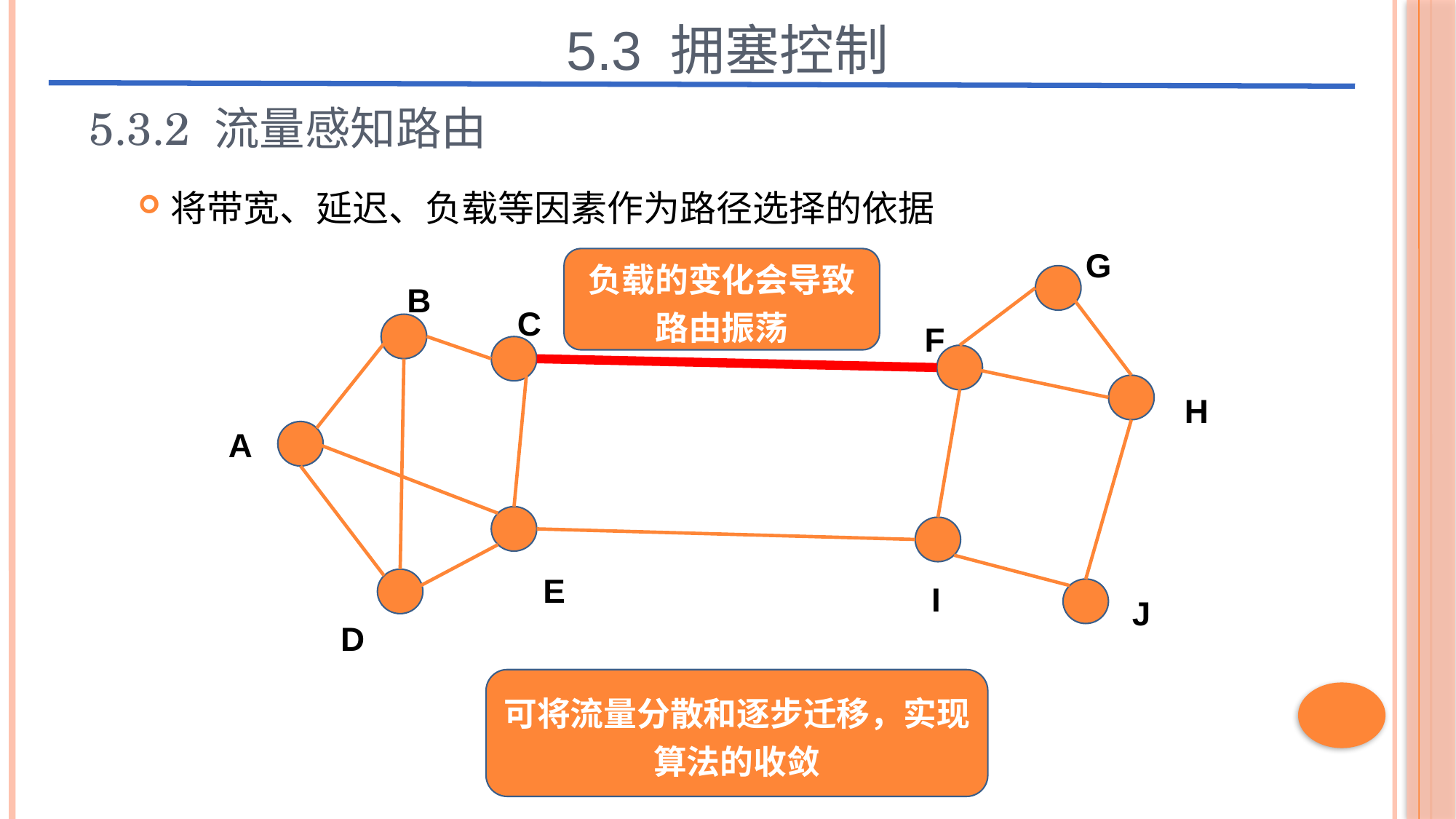

5.3 拥塞控制
5.3.2 流量感知路由
将带宽、延迟、负载等因素作为路径选择的依据
G
负载的变化会导致路由振荡
B

C

F

H

A

E
I

J
D
可将流量分散和逐步迁移，实现算法的收敛